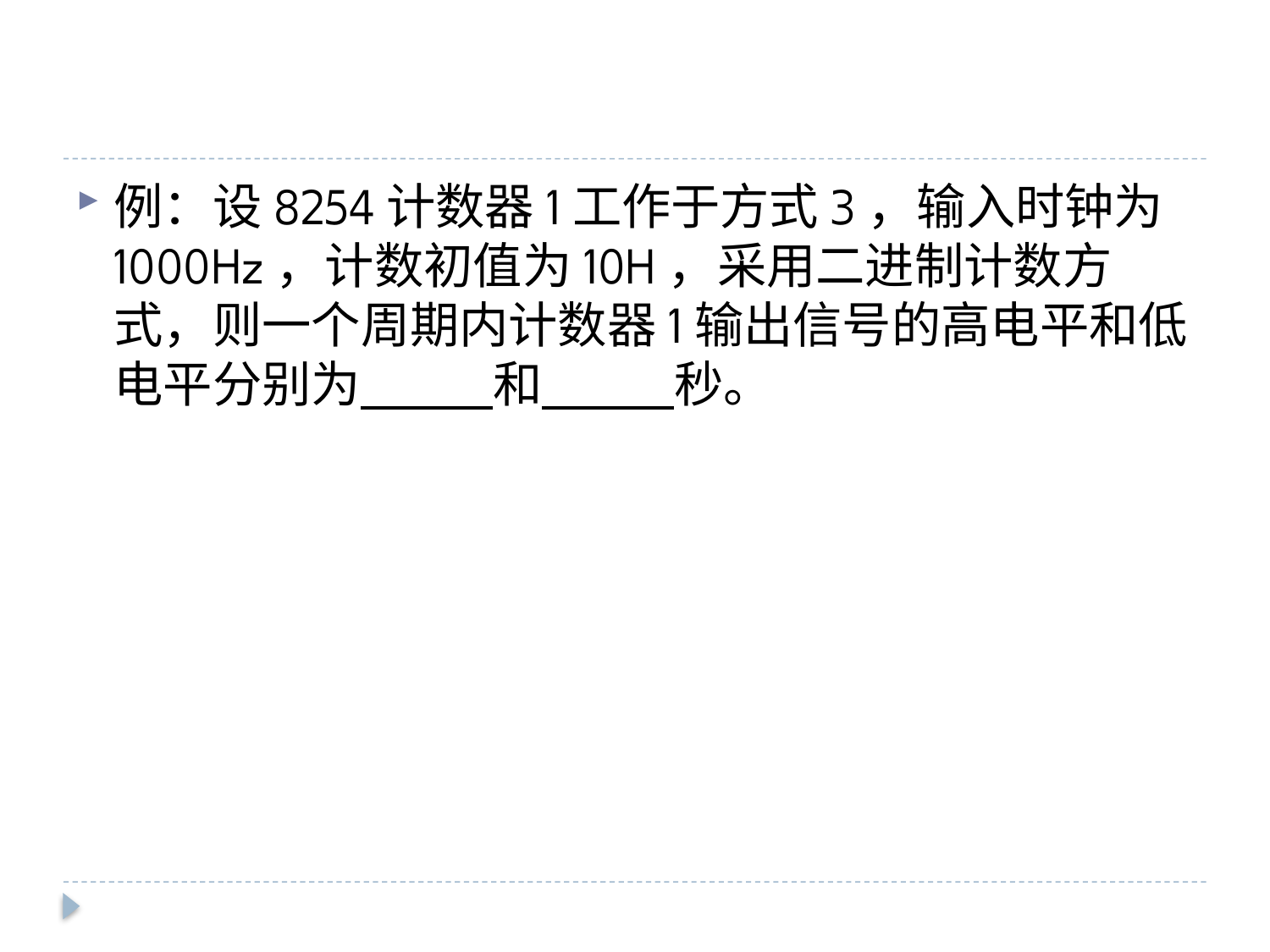

#
例：设8254计数器1工作于方式3，输入时钟为1000Hz，计数初值为10H，采用二进制计数方式，则一个周期内计数器1输出信号的高电平和低电平分别为            和            秒。